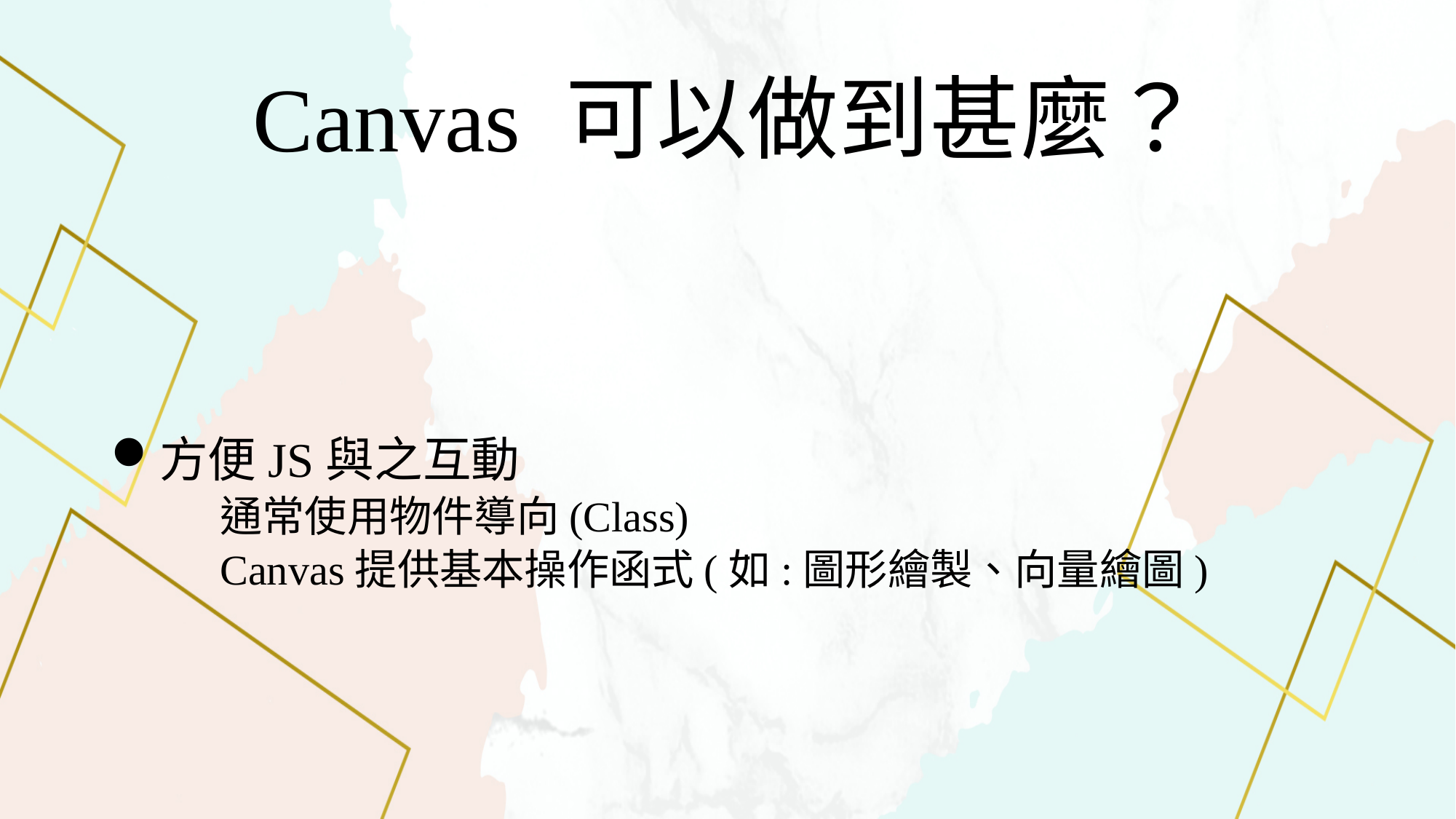

# Canvas 可以做到甚麼？

方便JS與之互動
通常使用物件導向(Class)
Canvas提供基本操作函式(如:圖形繪製、向量繪圖)